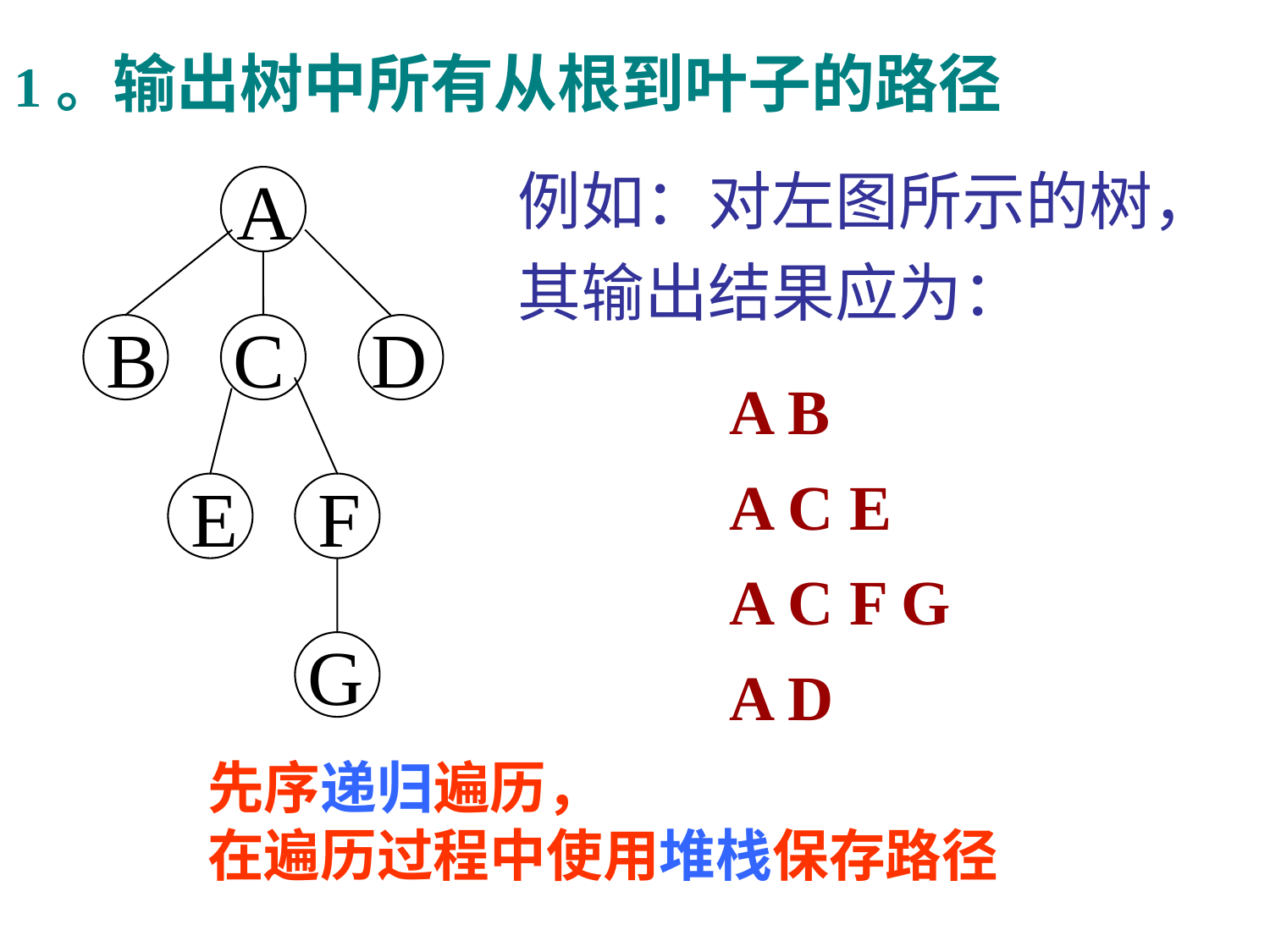

1。输出树中所有从根到叶子的路径
例如：对左图所示的树，其输出结果应为：
A

B
C
D

E
F

G

A B
A C E
A C F G
A D
先序递归遍历，
在遍历过程中使用堆栈保存路径